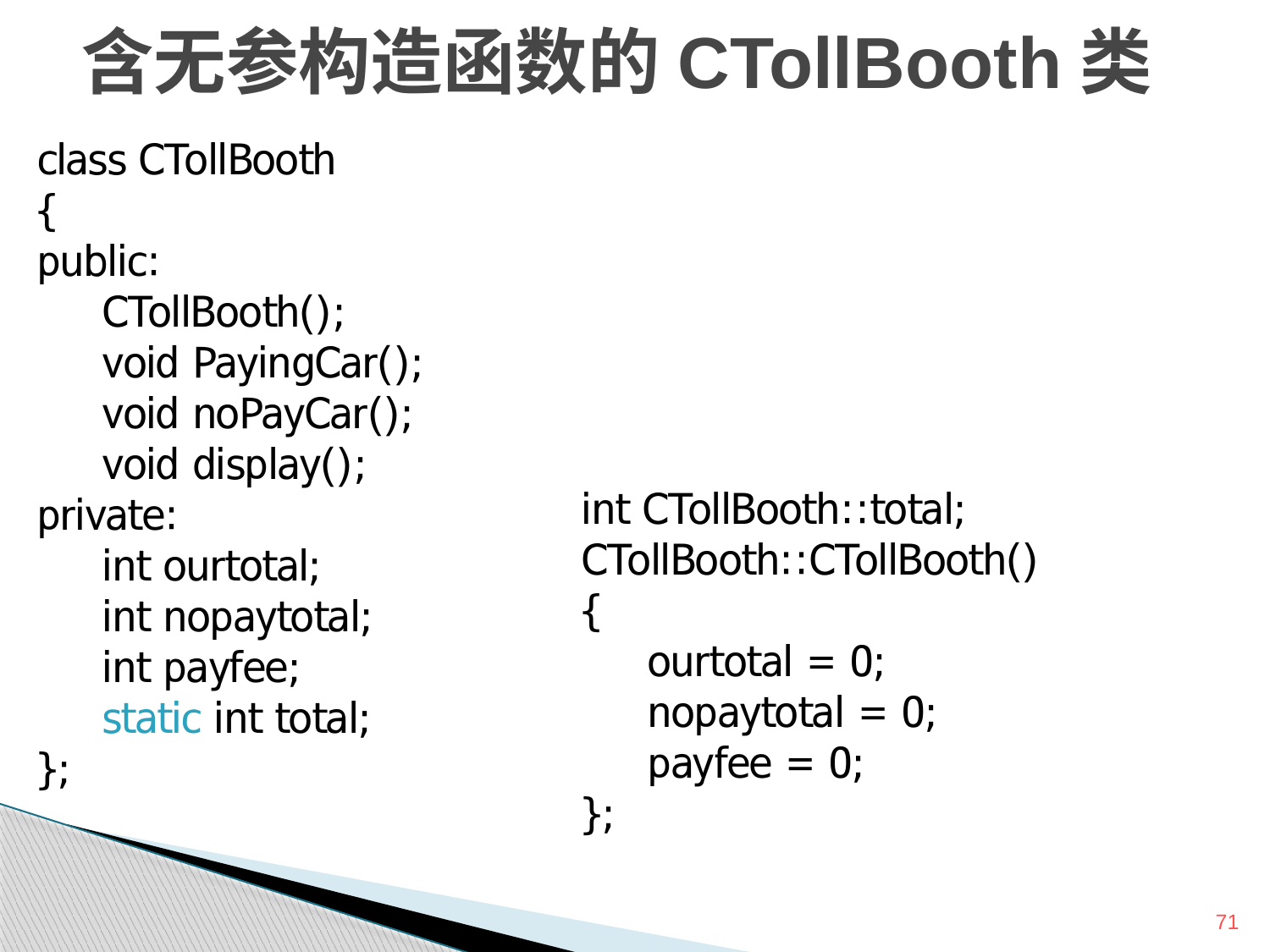

# 含无参构造函数的CTollBooth类
class CTollBooth
{
public:
     CTollBooth();
     void PayingCar();
     void noPayCar();
     void display();
private:
     int ourtotal;
     int nopaytotal;
     int payfee;
     static int total;
};
int CTollBooth::total;
CTollBooth::CTollBooth()
{
     ourtotal = 0;
     nopaytotal = 0;
     payfee = 0;
};
71